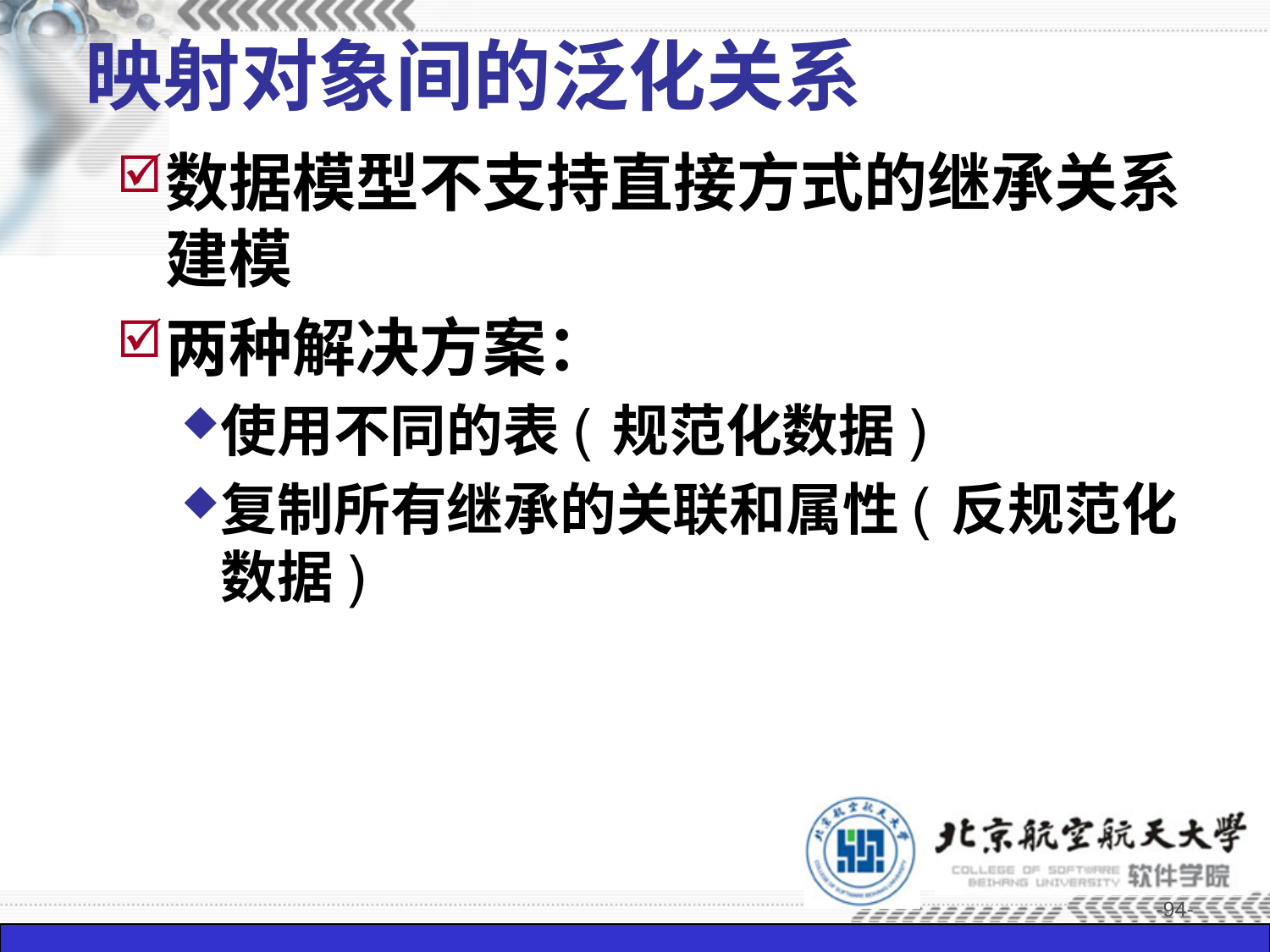

# 映射对象间的泛化关系
数据模型不支持直接方式的继承关系建模
两种解决方案：
使用不同的表(规范化数据)
复制所有继承的关联和属性(反规范化数据)
-94-